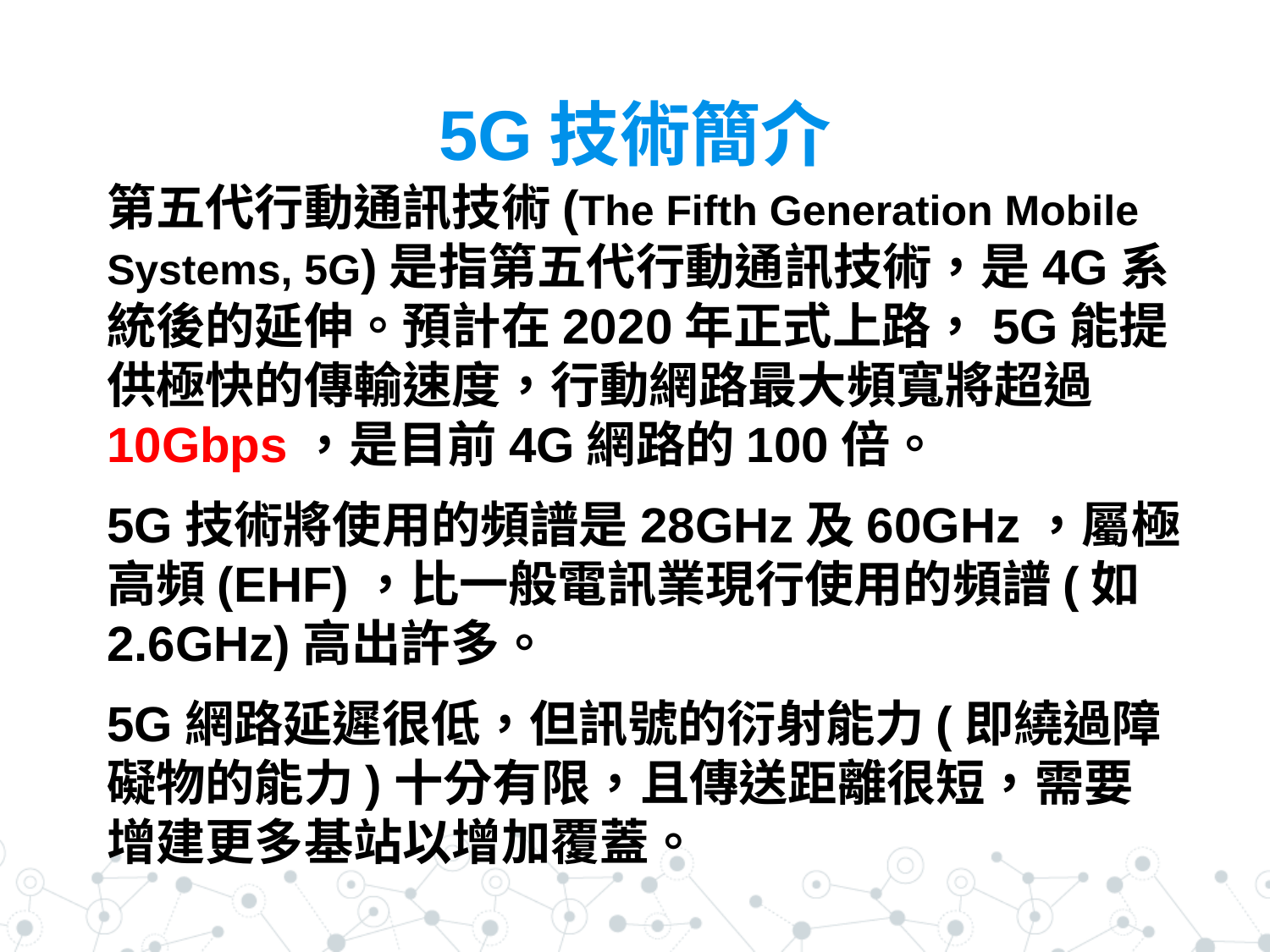

# 5G技術簡介
第五代行動通訊技術(The Fifth Generation Mobile Systems, 5G)是指第五代行動通訊技術，是4G系統後的延伸。預計在2020年正式上路，5G能提供極快的傳輸速度，行動網路最大頻寬將超過10Gbps，是目前4G網路的100倍。
5G技術將使用的頻譜是28GHz及60GHz，屬極高頻(EHF)，比一般電訊業現行使用的頻譜(如2.6GHz)高出許多。
5G網路延遲很低，但訊號的衍射能力(即繞過障礙物的能力)十分有限，且傳送距離很短，需要增建更多基站以增加覆蓋。